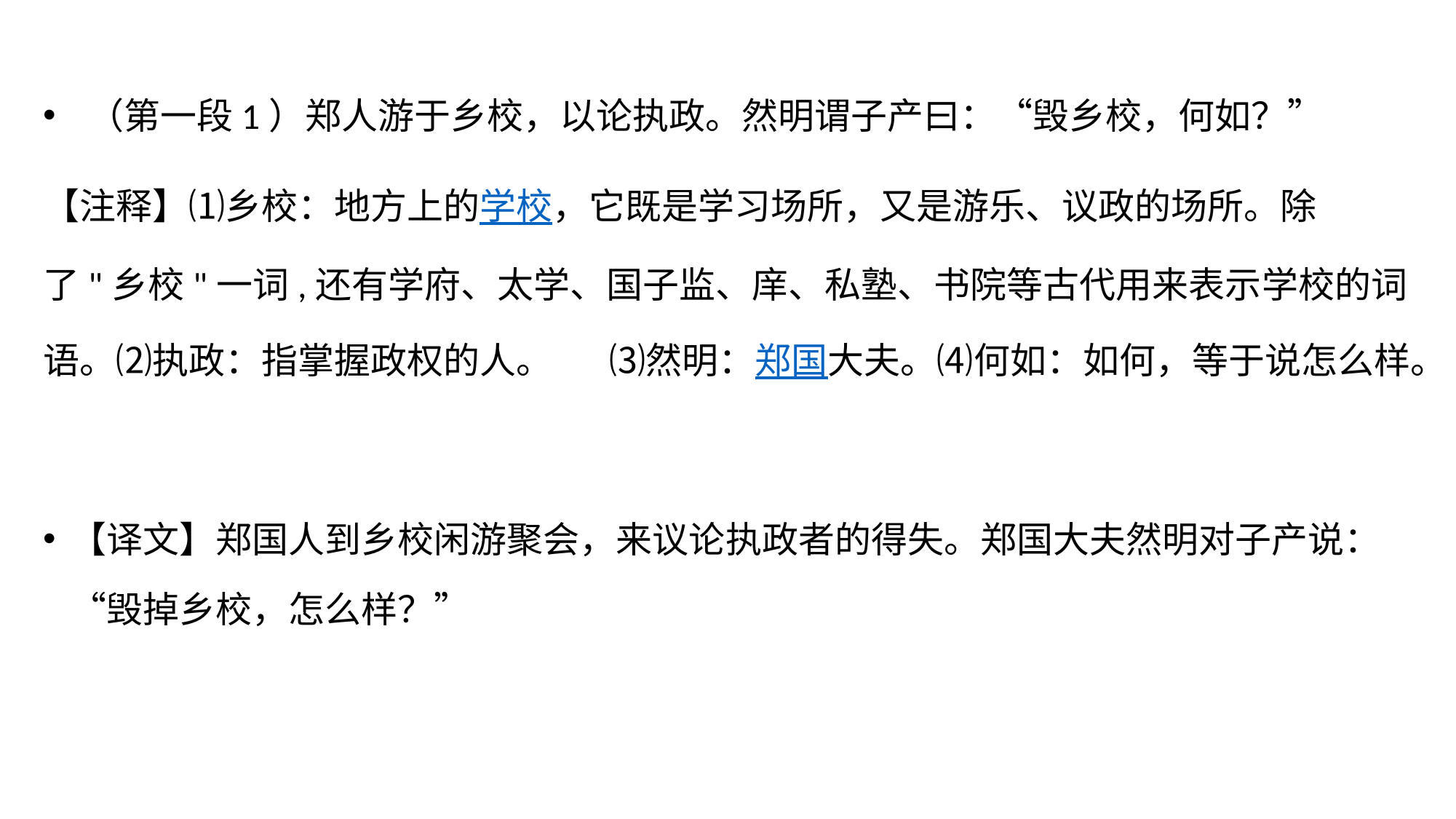

（第一段1）郑人游于乡校，以论执政。然明谓子产曰：“毁乡校，何如？”
【注释】⑴乡校：地方上的学校，它既是学习场所，又是游乐、议政的场所。除了"乡校"一词,还有学府、太学、国子监、庠、私塾、书院等古代用来表示学校的词语。⑵执政：指掌握政权的人。       ⑶然明：郑国大夫。⑷何如：如何，等于说怎么样。

【译文】郑国人到乡校闲游聚会，来议论执政者的得失。郑国大夫然明对子产说：“毁掉乡校，怎么样？”